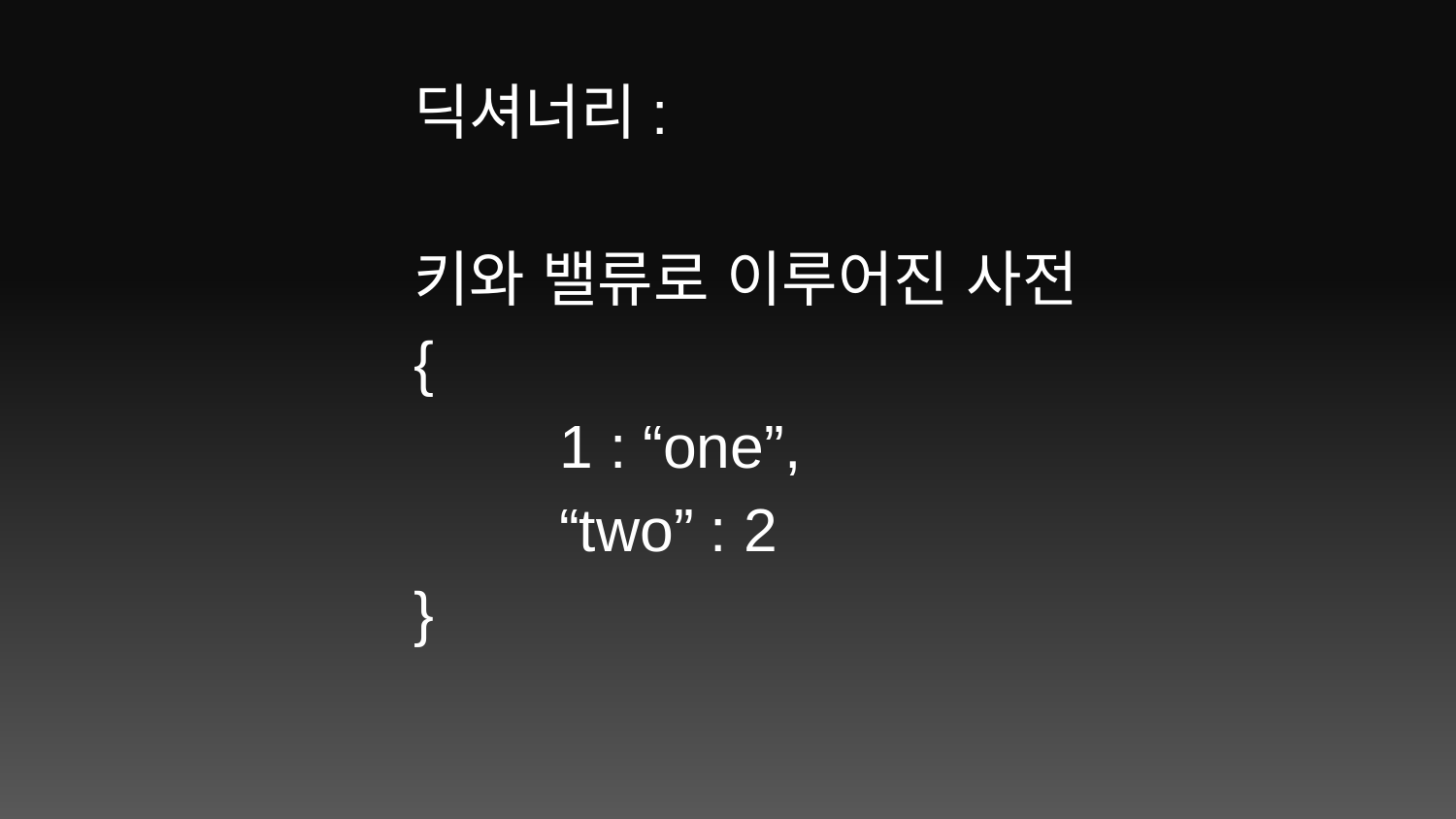

딕셔너리:

키와 밸류로 이루어진 사전
{
	1 : “one”,
	“two” : 2
}